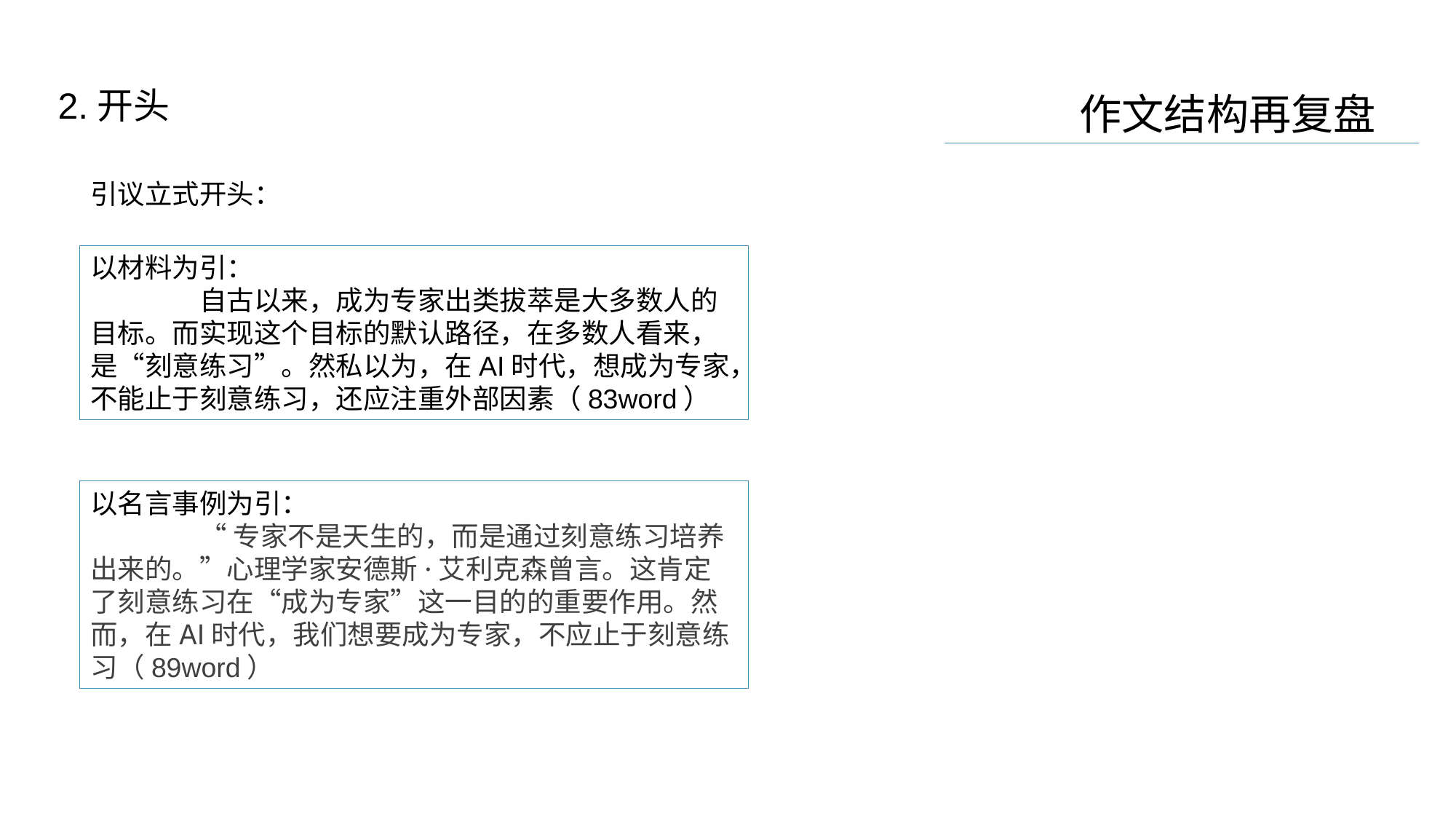

2.开头
引议立式开头：
以材料为引：
	自古以来，成为专家出类拔萃是大多数人的目标。而实现这个目标的默认路径，在多数人看来，是“刻意练习”。然私以为，在AI时代，想成为专家，不能止于刻意练习，还应注重外部因素（83word）
以名言事例为引：
	“专家不是天生的，而是通过刻意练习培养出来的。”心理学家安德斯·艾利克森曾言。这肯定了刻意练习在“成为专家”这一目的的重要作用。然而，在AI时代，我们想要成为专家，不应止于刻意练习（89word）